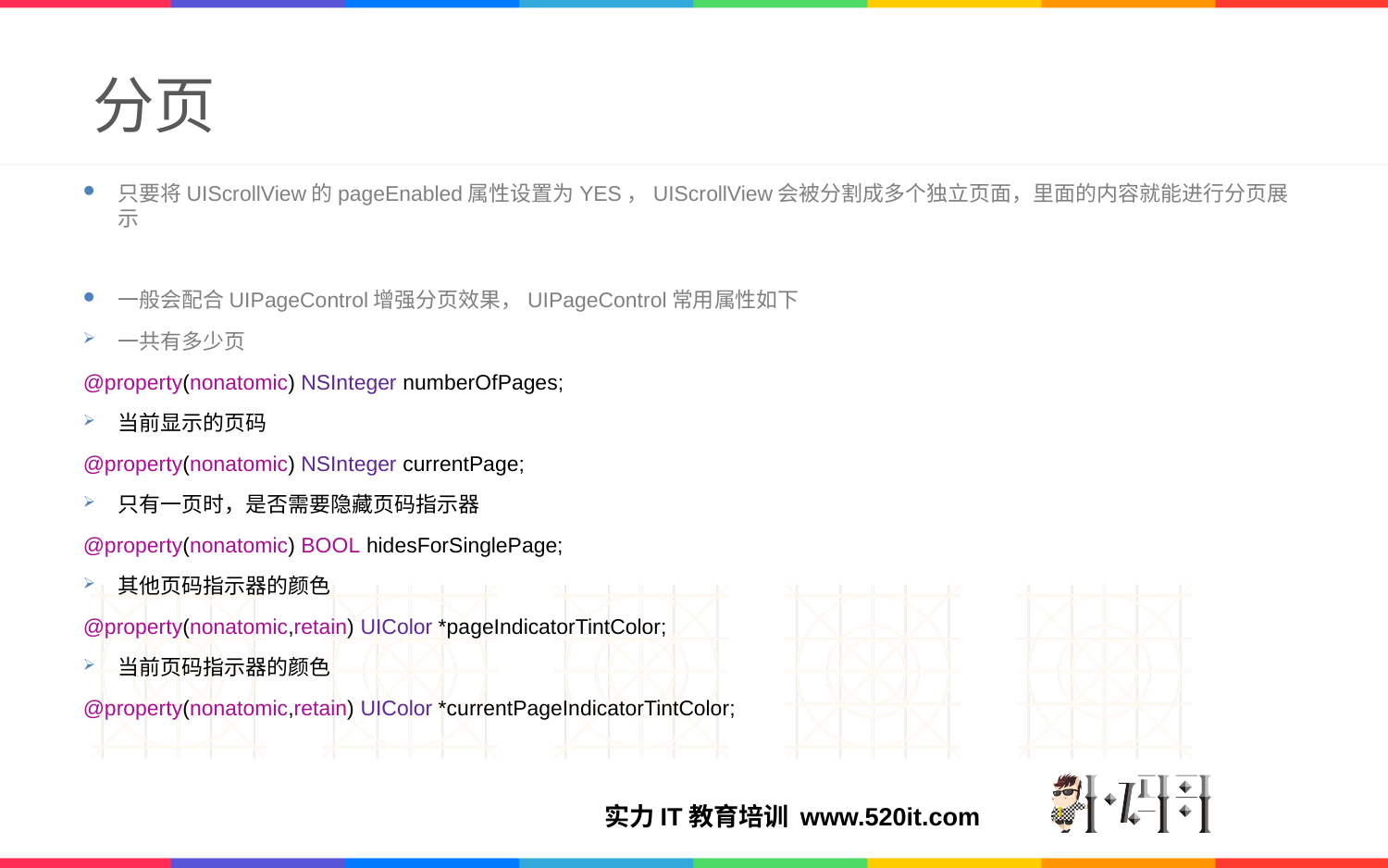

# 分页
只要将UIScrollView的pageEnabled属性设置为YES，UIScrollView会被分割成多个独立页面，里面的内容就能进行分页展示

一般会配合UIPageControl增强分页效果，UIPageControl常用属性如下
一共有多少页
@property(nonatomic) NSInteger numberOfPages;
当前显示的页码
@property(nonatomic) NSInteger currentPage;
只有一页时，是否需要隐藏页码指示器
@property(nonatomic) BOOL hidesForSinglePage;
其他页码指示器的颜色
@property(nonatomic,retain) UIColor *pageIndicatorTintColor;
当前页码指示器的颜色
@property(nonatomic,retain) UIColor *currentPageIndicatorTintColor;